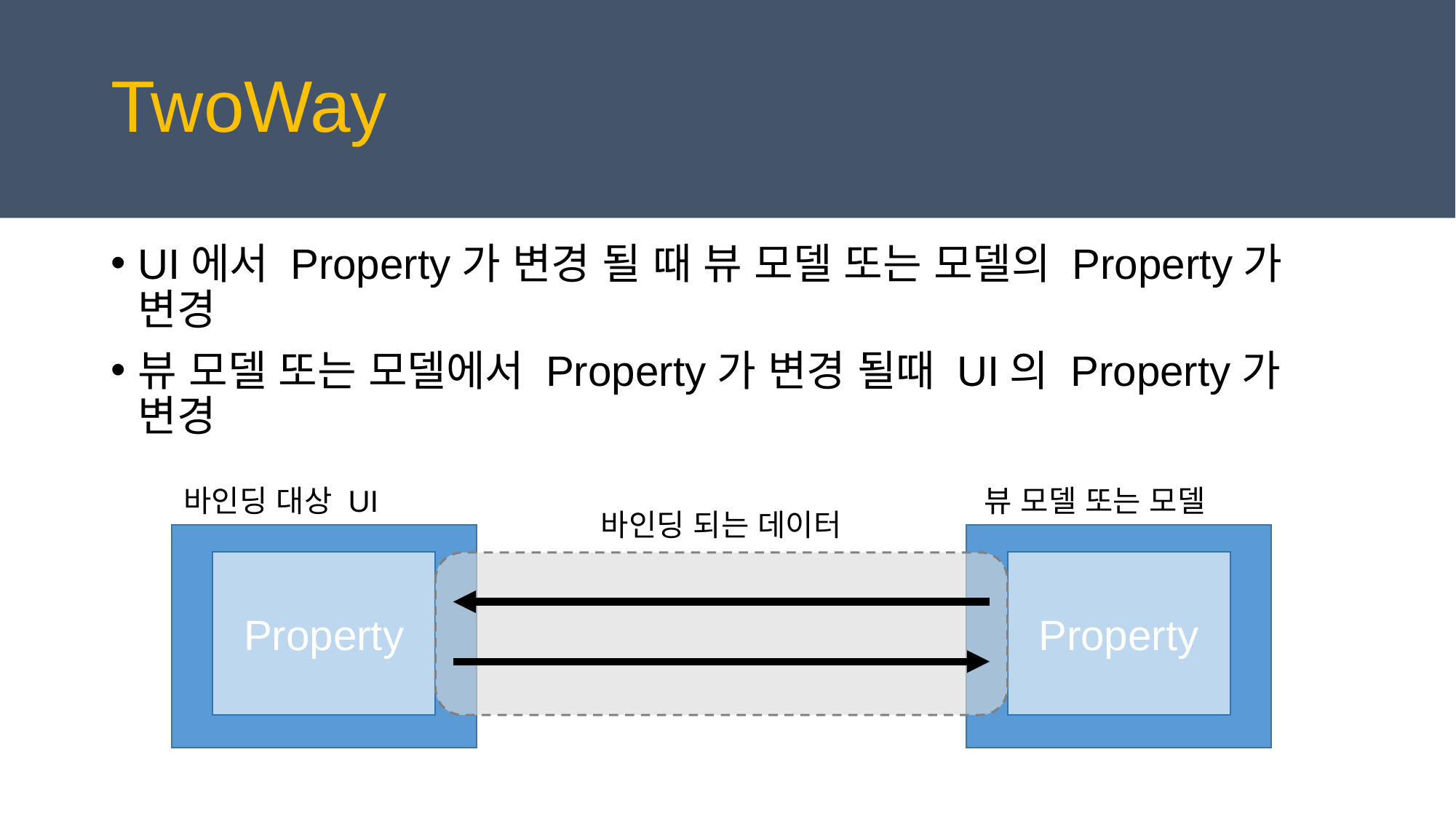

TwoWay
UI에서 Property가 변경 될 때 뷰 모델 또는 모델의 Property가 변경
뷰 모델 또는 모델에서 Property가 변경 될때 UI의 Property가 변경
바인딩 대상 UI

Property
뷰 모델 또는 모델

Property
바인딩 되는 데이터